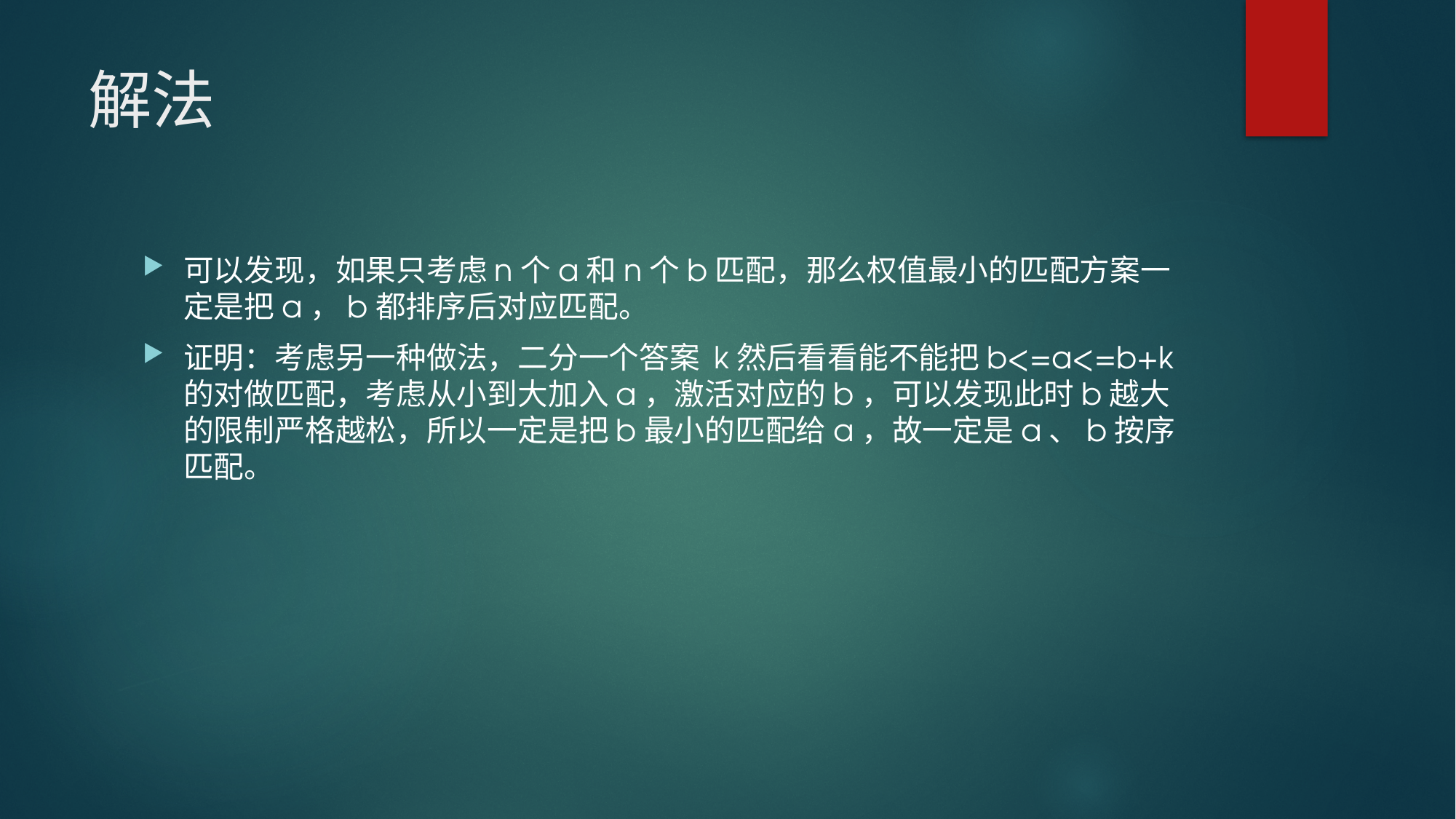

# 解法
可以发现，如果只考虑n个a和n个b匹配，那么权值最小的匹配方案一定是把a，b都排序后对应匹配。
证明：考虑另一种做法，二分一个答案 k然后看看能不能把b<=a<=b+k的对做匹配，考虑从小到大加入a，激活对应的b，可以发现此时b越大的限制严格越松，所以一定是把b最小的匹配给a，故一定是a、b按序匹配。